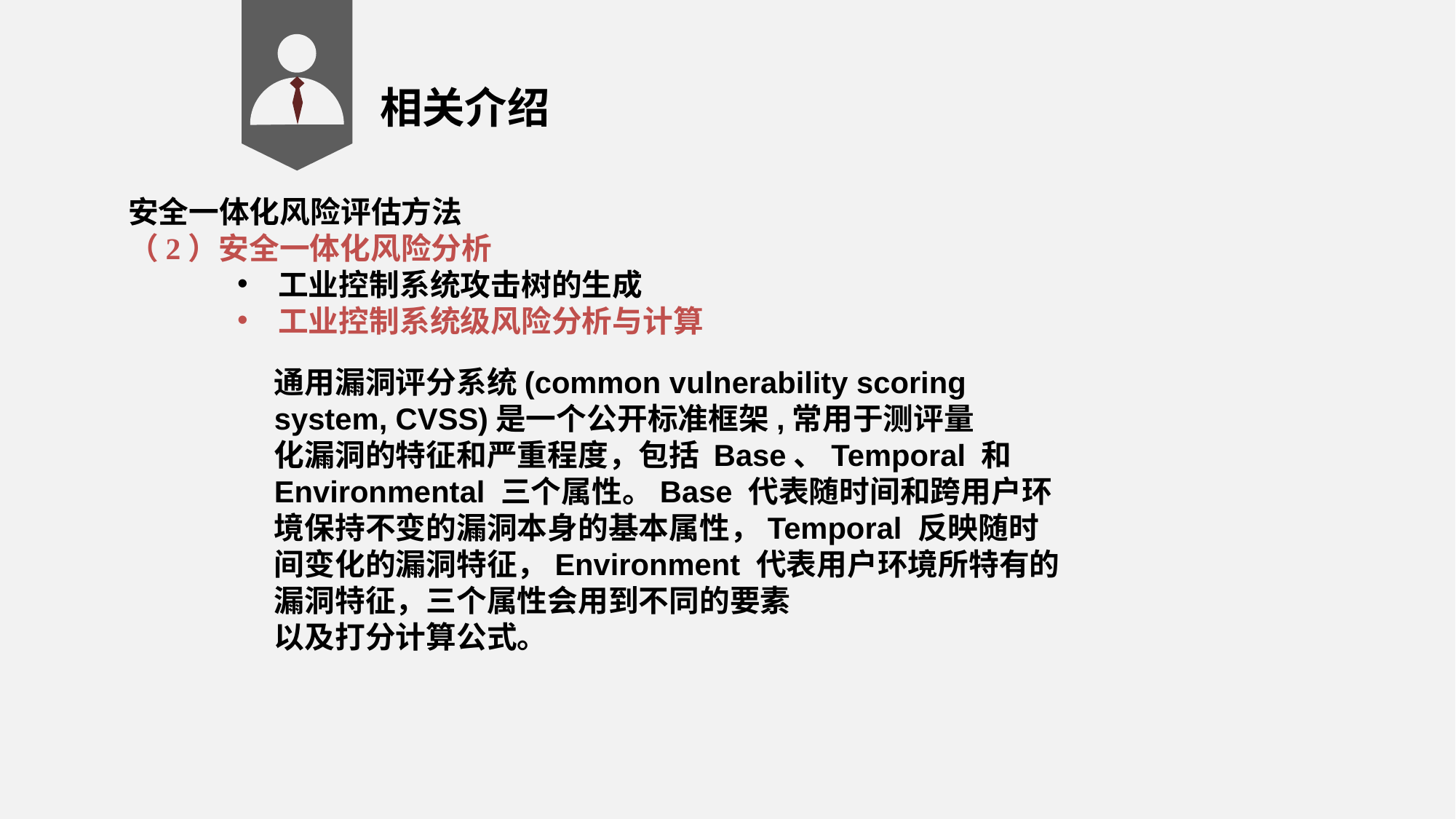

相关介绍
安全一体化风险评估方法
（2）安全一体化风险分析
工业控制系统攻击树的生成
工业控制系统级风险分析与计算

通用漏洞评分系统(common vulnerability scoring system, CVSS)是一个公开标准框架,常用于测评量
化漏洞的特征和严重程度，包括 Base、Temporal 和
Environmental 三个属性。Base 代表随时间和跨用户环境保持不变的漏洞本身的基本属性，Temporal 反映随时间变化的漏洞特征，Environment 代表用户环境所特有的漏洞特征，三个属性会用到不同的要素
以及打分计算公式。